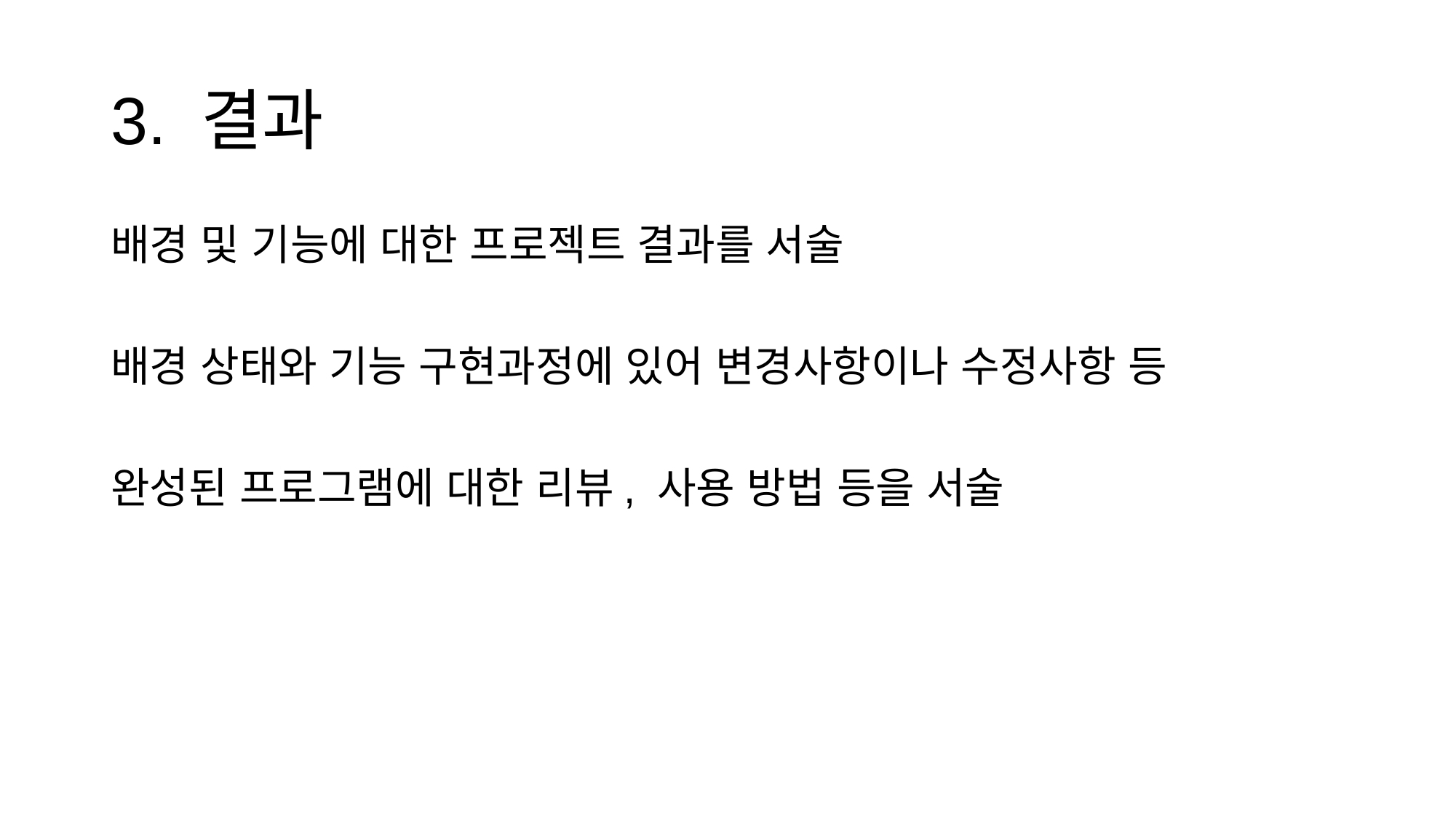

# 3. 결과
배경 및 기능에 대한 프로젝트 결과를 서술

배경 상태와 기능 구현과정에 있어 변경사항이나 수정사항 등

완성된 프로그램에 대한 리뷰, 사용 방법 등을 서술